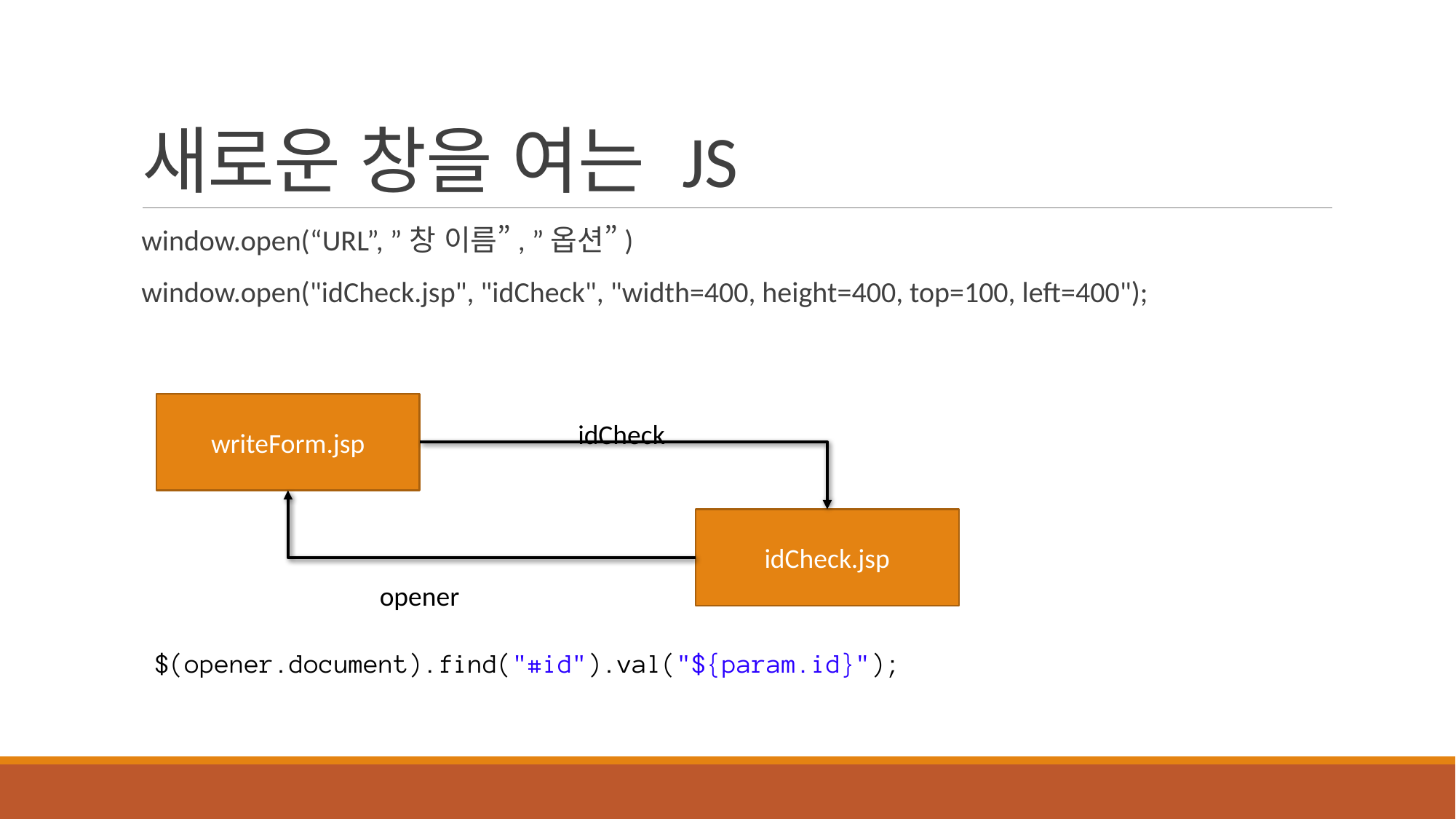

# 새로운 창을 여는 JS
window.open(“URL”, ”창 이름”, ”옵션”)
window.open("idCheck.jsp", "idCheck", "width=400, height=400, top=100, left=400");
writeForm.jsp
idCheck
idCheck.jsp
opener
$(opener.document).find("#id").val("${param.id}");